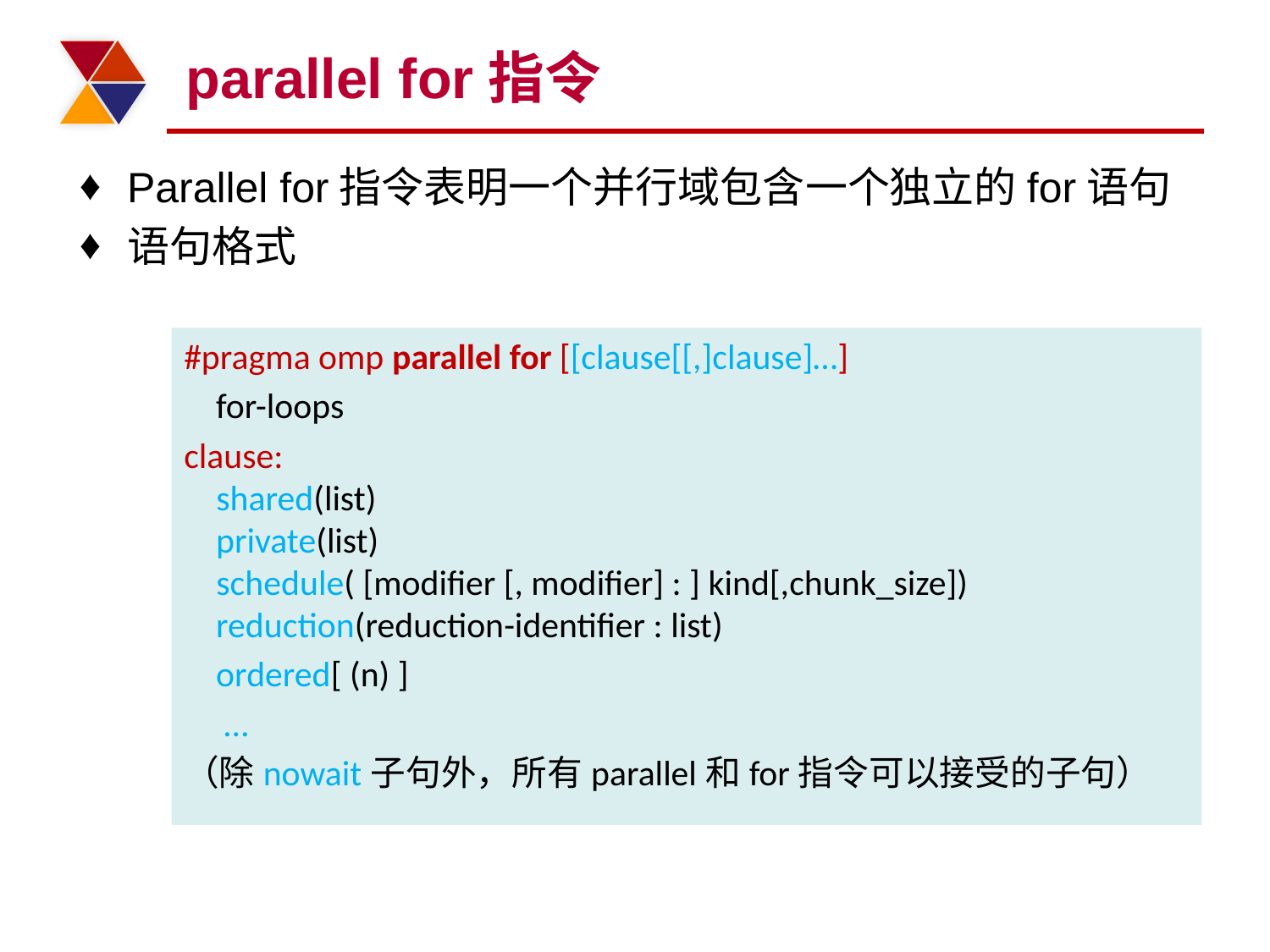

# parallel for指令
Parallel for指令表明一个并行域包含一个独立的for语句
语句格式

#pragma omp parallel for [[clause[[,]clause]…]
    for-loops
clause:
    shared(list)
    private(list)
    schedule( [modifier [, modifier] : ] kind[,chunk_size])
    reduction(reduction-identifier : list)
    ordered[ (n) ]
     …
（除nowait子句外，所有parallel和for指令可以接受的子句）